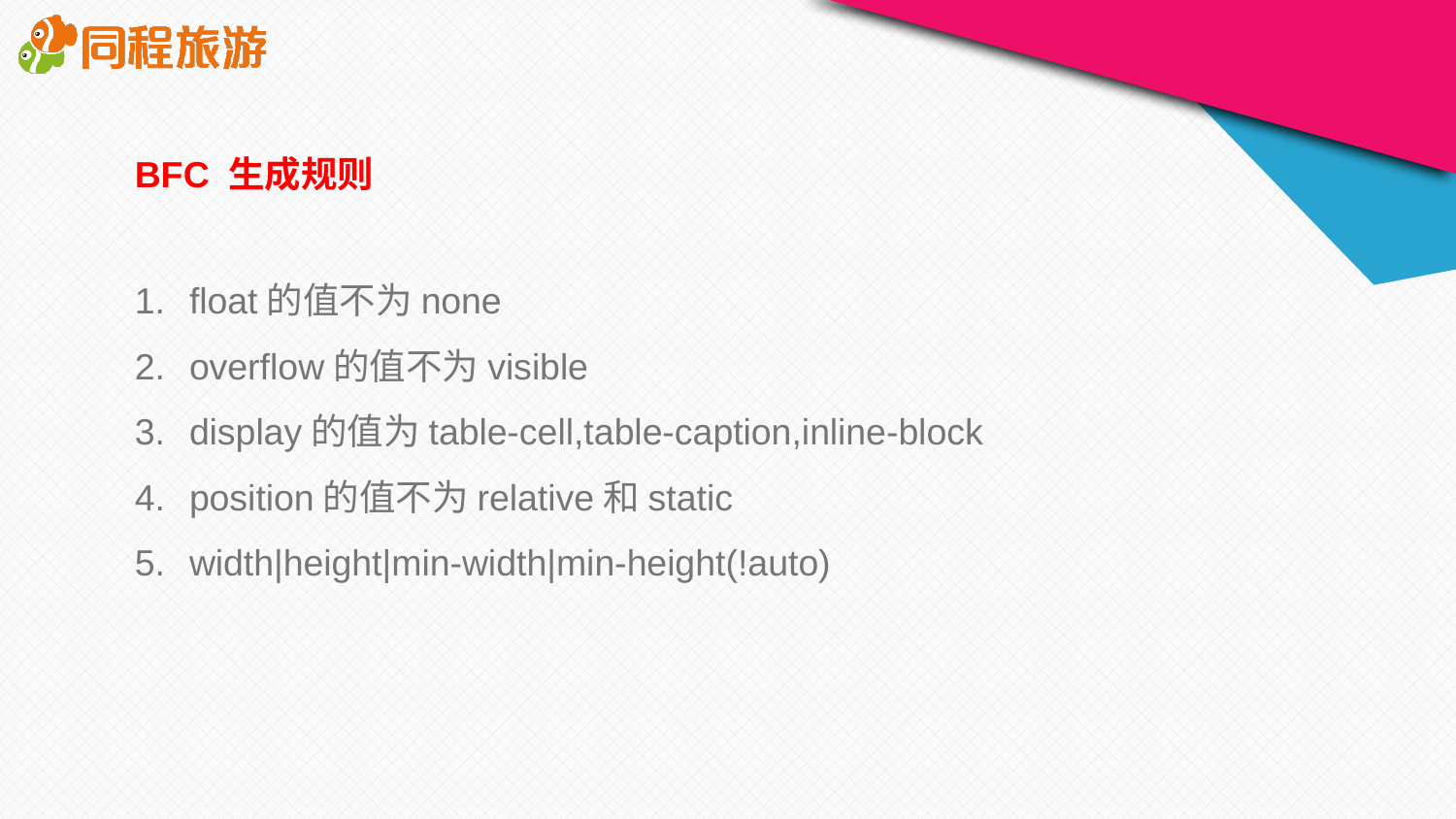

BFC 生成规则
float的值不为none
overflow的值不为visible
display的值为table-cell,table-caption,inline-block
position的值不为relative和static
width|height|min-width|min-height(!auto)